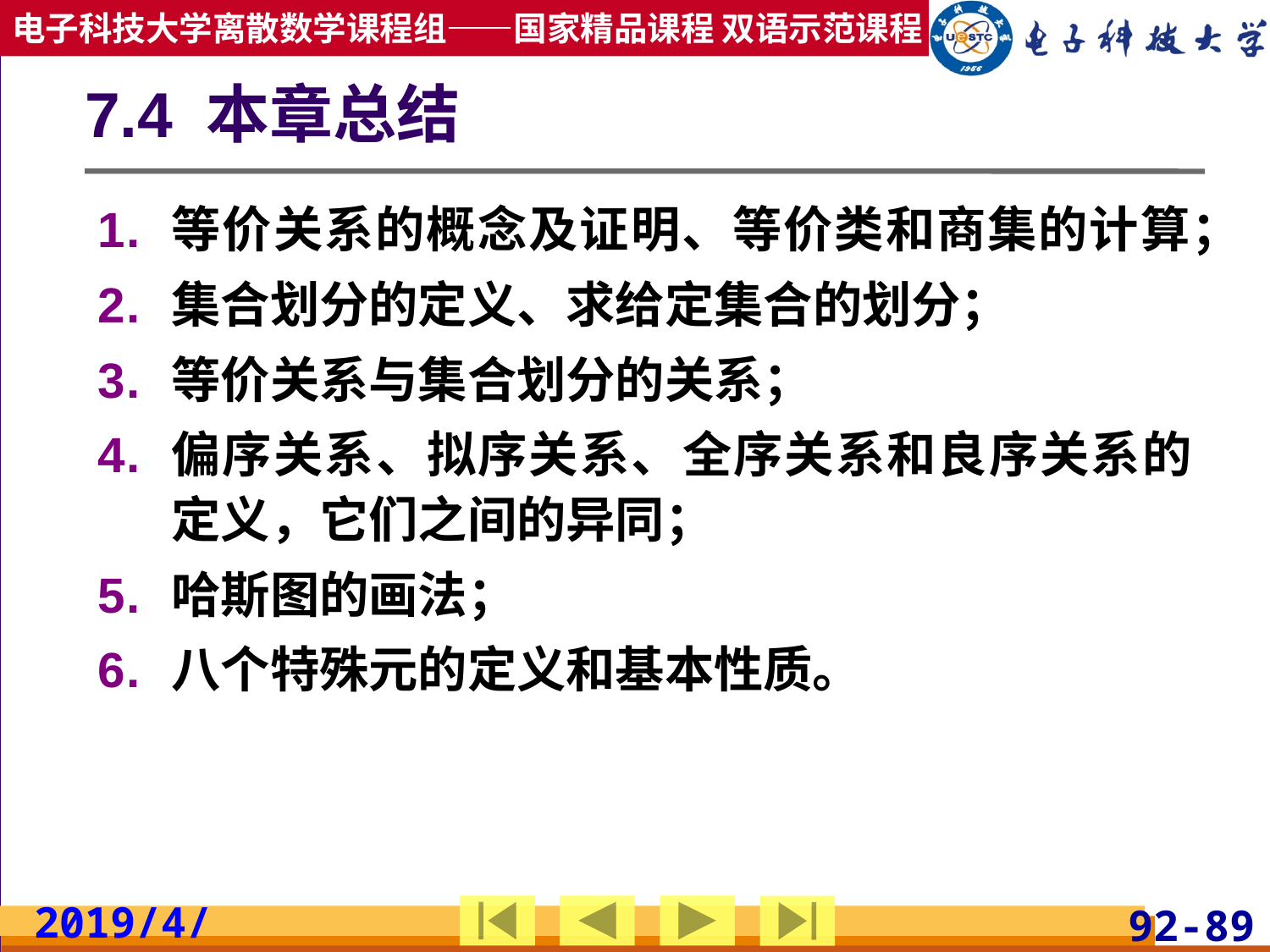

# 7.4 本章总结
等价关系的概念及证明、等价类和商集的计算；
集合划分的定义、求给定集合的划分；
等价关系与集合划分的关系；
偏序关系、拟序关系、全序关系和良序关系的定义，它们之间的异同；
哈斯图的画法；
八个特殊元的定义和基本性质。
2019/4/17